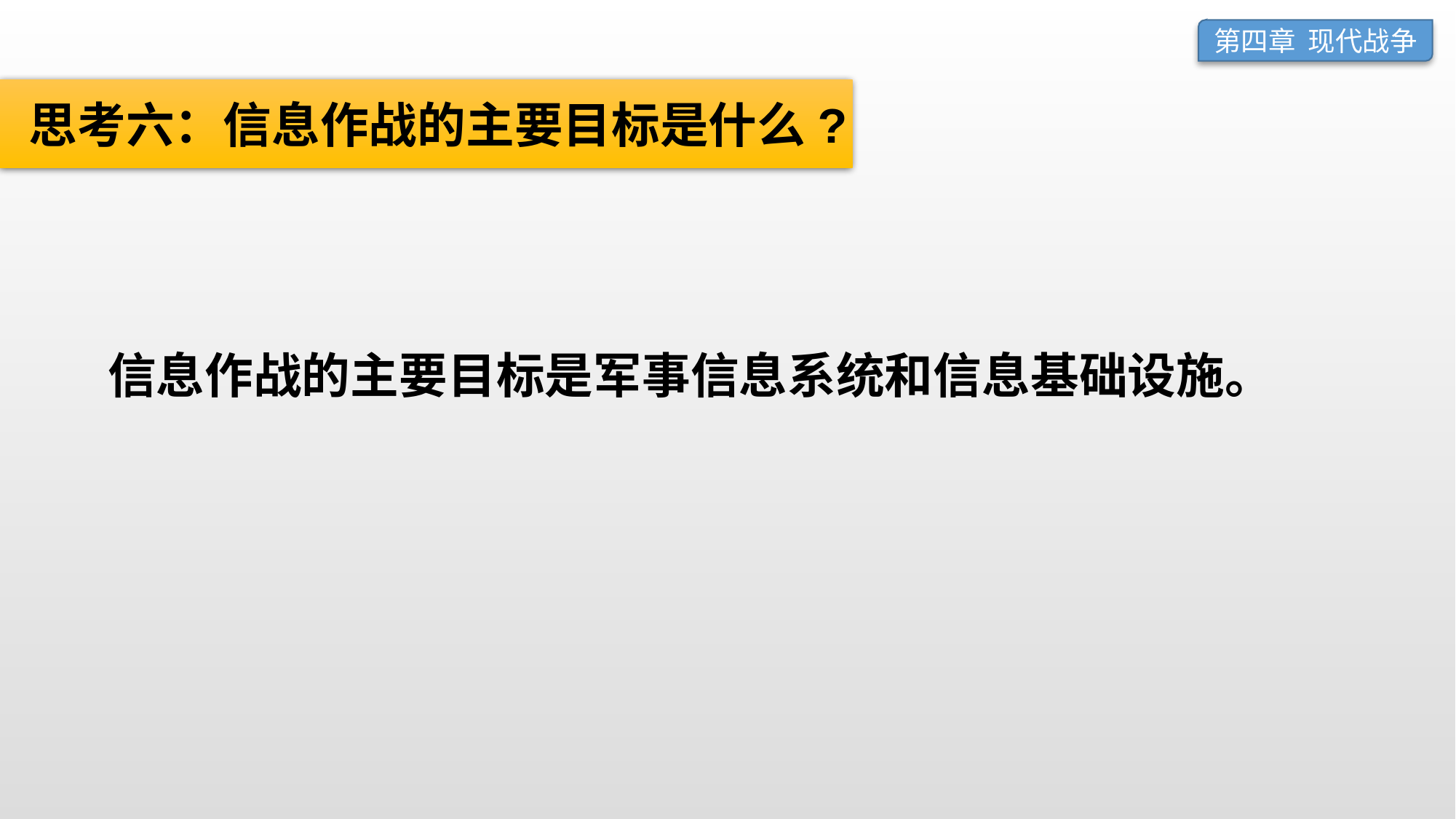

思考六：信息作战的主要目标是什么?
信息作战的主要目标是军事信息系统和信息基础设施。